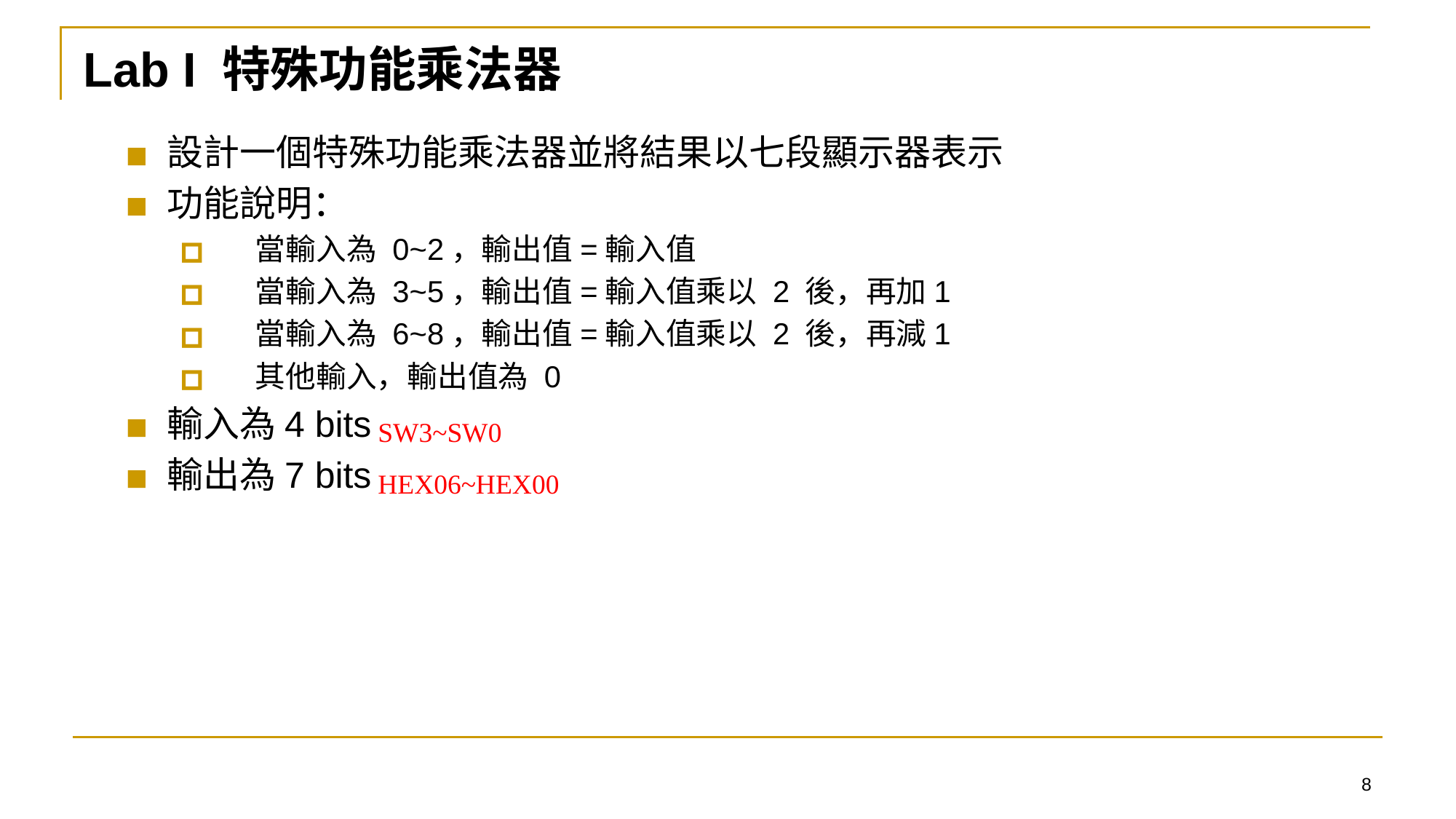

# Lab I 特殊功能乘法器
設計一個特殊功能乘法器並將結果以七段顯示器表示
功能說明：
    當輸入為 0~2，輸出值=輸入值
    當輸入為 3~5，輸出值=輸入值乘以 2 後，再加1
    當輸入為 6~8，輸出值=輸入值乘以 2 後，再減1
    其他輸入，輸出值為 0
輸入為4 bits
輸出為7 bits

SW3~SW0
HEX06~HEX00
8